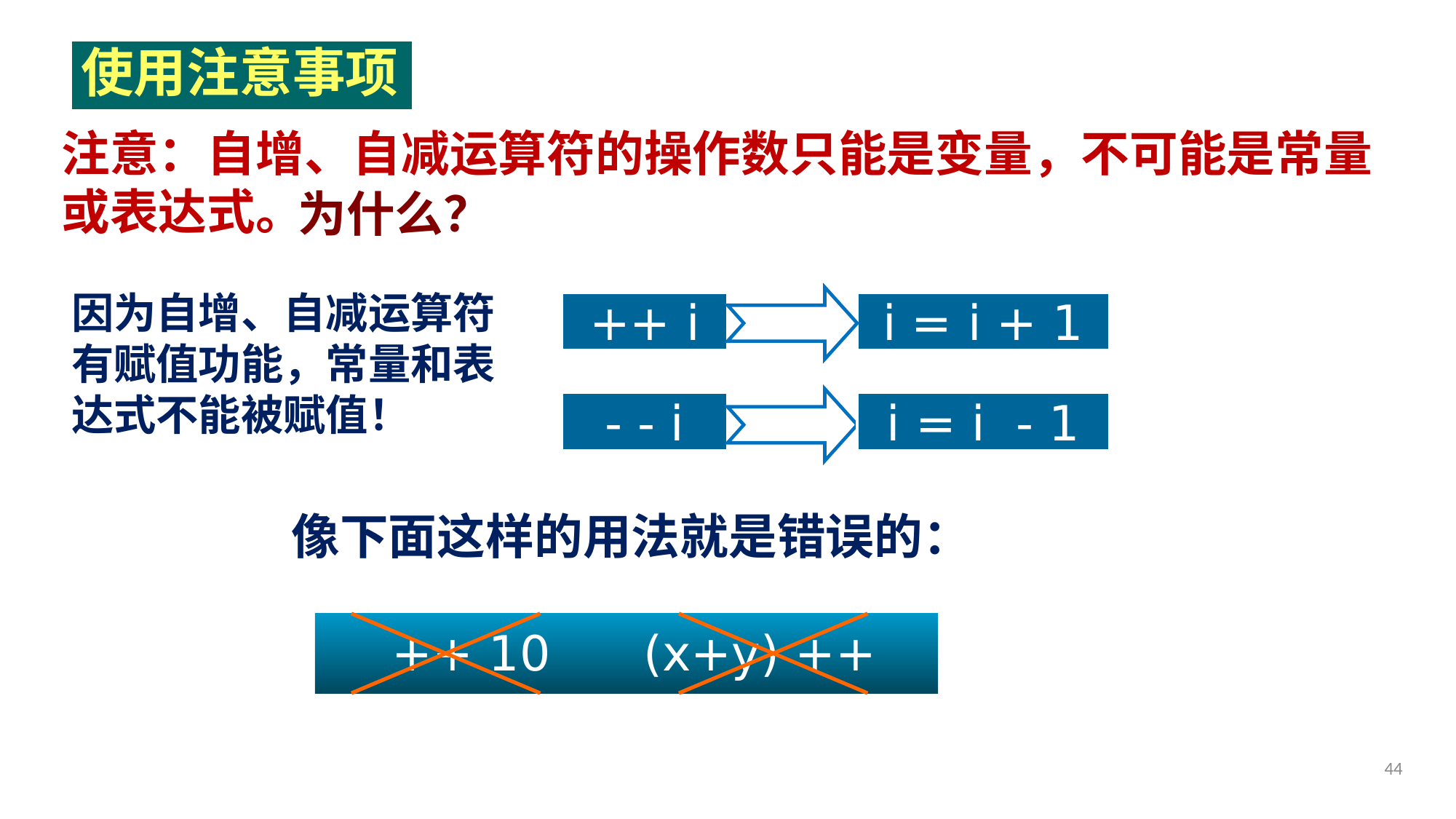

使用注意事项
注意：自增、自减运算符的操作数只能是变量，不可能是常量或表达式。
为什么？
因为自增、自减运算符有赋值功能，常量和表达式不能被赋值！

++ i
i = i + 1

- - i
i = i  - 1
像下面这样的用法就是错误的：
 ++ 10      (x+y) ++

44